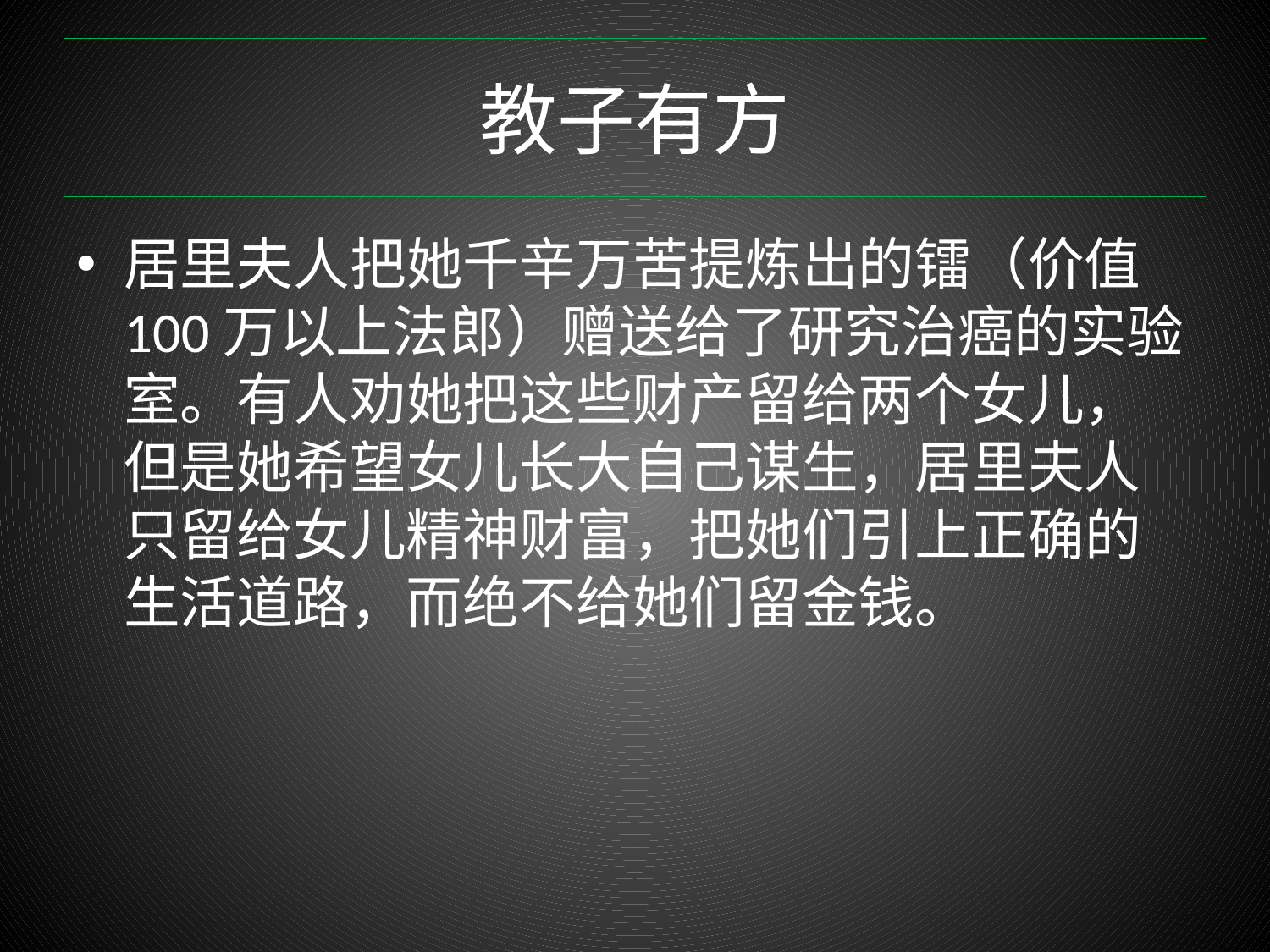

# 教子有方
居里夫人把她千辛万苦提炼出的镭（价值100万以上法郎）赠送给了研究治癌的实验室。有人劝她把这些财产留给两个女儿，但是她希望女儿长大自己谋生，居里夫人只留给女儿精神财富，把她们引上正确的生活道路，而绝不给她们留金钱。